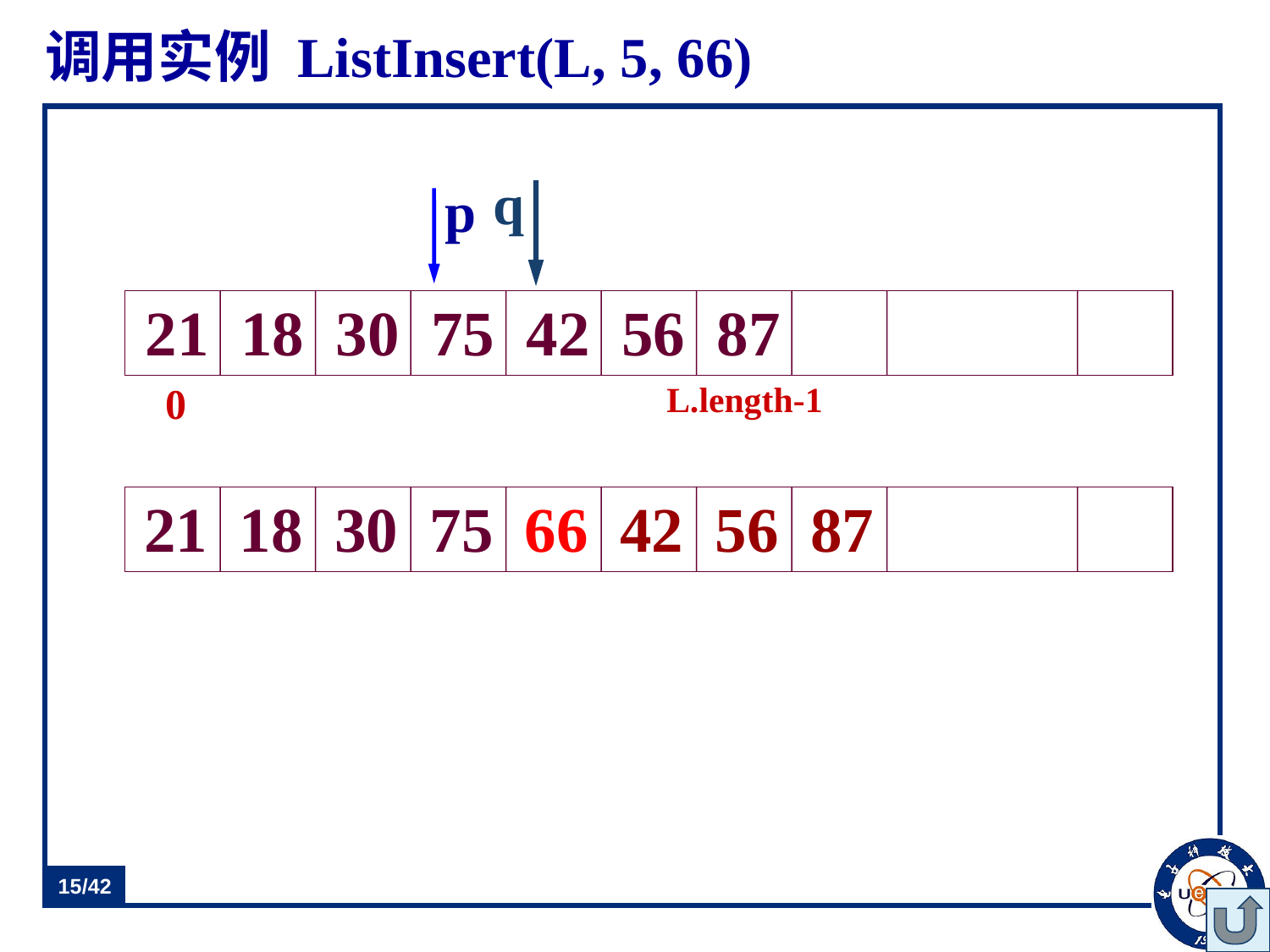

# 调用实例 ListInsert(L, 5, 66)
q

p

p

p

p

21  18  30  75  42  56  87

0
L.length-1
66
42
56
87
21  18  30  75

15/42